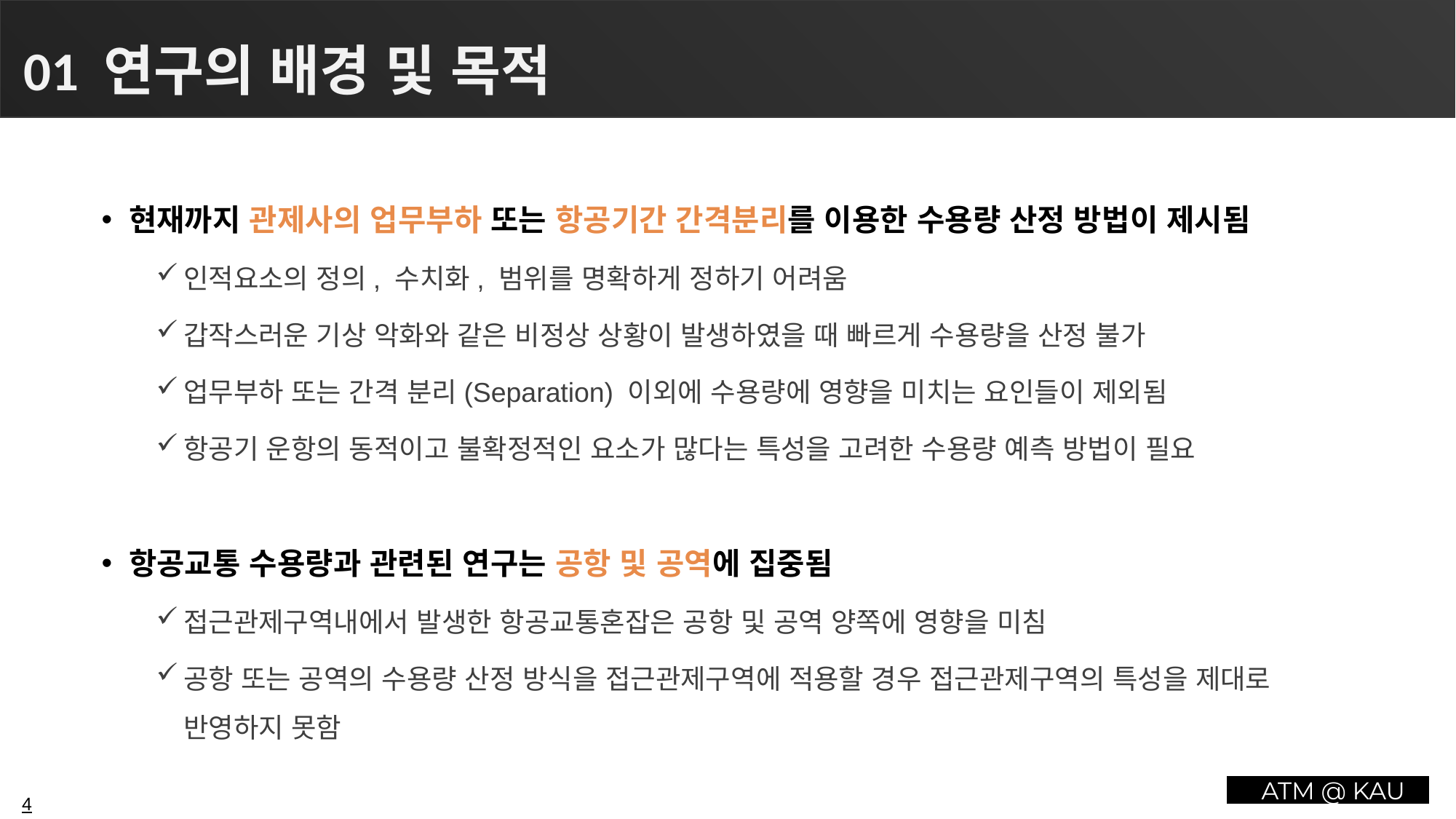

# 01 연구의 배경 및 목적
현재까지 관제사의 업무부하 또는 항공기간 간격분리를 이용한 수용량 산정 방법이 제시됨
인적요소의 정의, 수치화, 범위를 명확하게 정하기 어려움
갑작스러운 기상 악화와 같은 비정상 상황이 발생하였을 때 빠르게 수용량을 산정 불가
업무부하 또는 간격 분리(Separation) 이외에 수용량에 영향을 미치는 요인들이 제외됨
항공기 운항의 동적이고 불확정적인 요소가 많다는 특성을 고려한 수용량 예측 방법이 필요

항공교통 수용량과 관련된 연구는 공항 및 공역에 집중됨
접근관제구역내에서 발생한 항공교통혼잡은 공항 및 공역 양쪽에 영향을 미침
공항 또는 공역의 수용량 산정 방식을 접근관제구역에 적용할 경우 접근관제구역의 특성을 제대로 반영하지 못함

ATM @ KAU
4